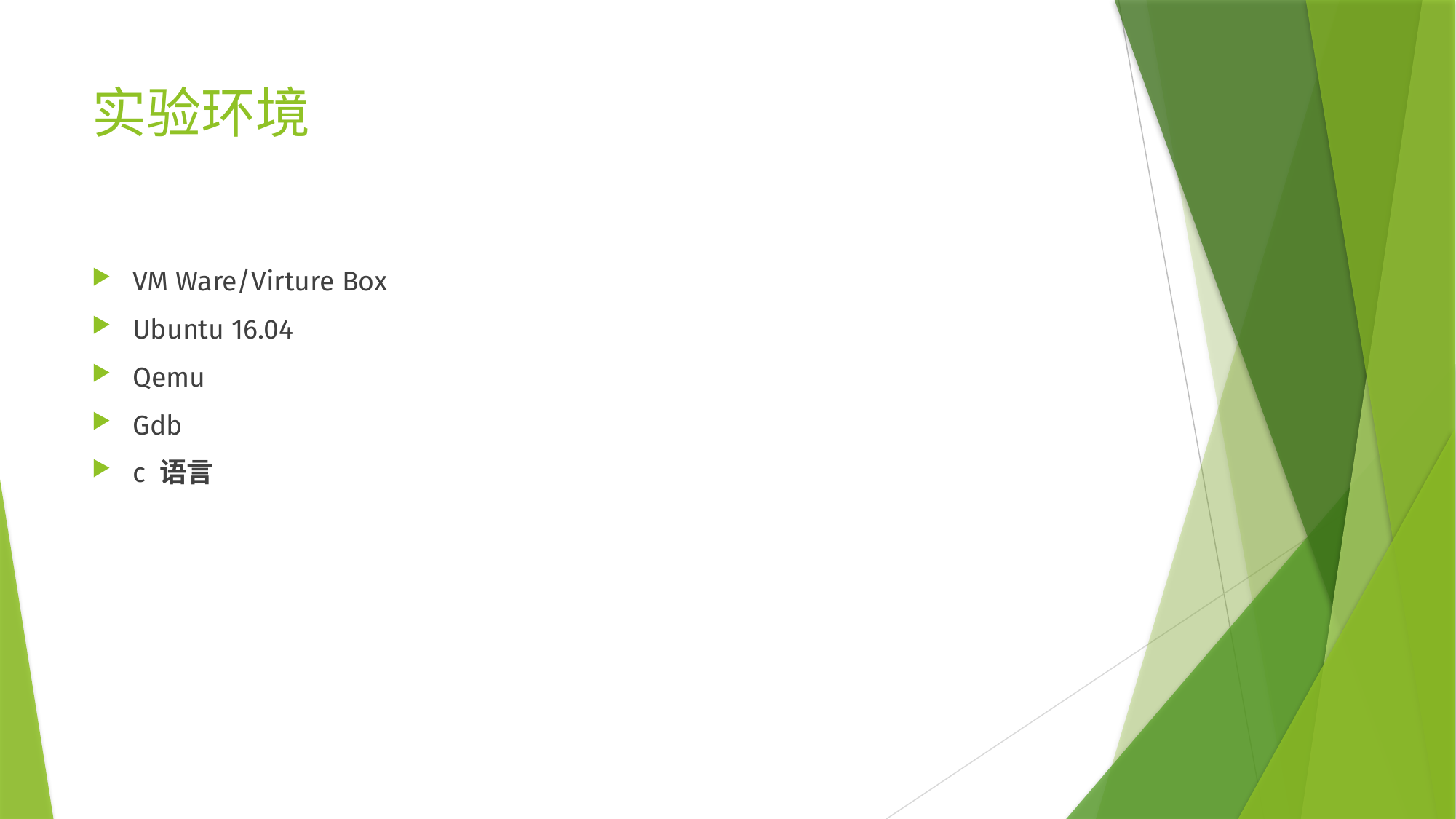

# 实验环境
VM Ware/Virture Box
Ubuntu 16.04
Qemu
Gdb
c 语言